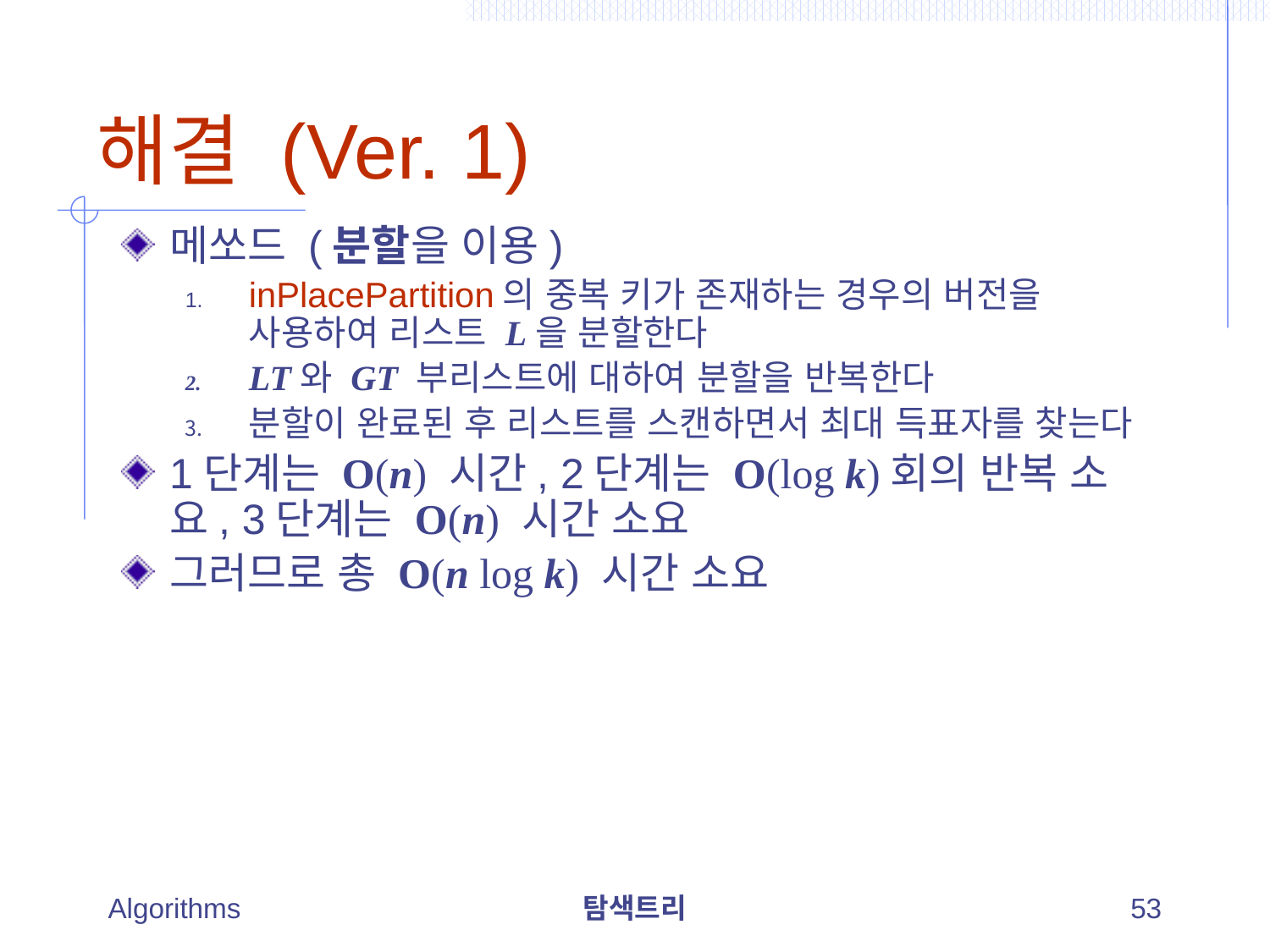

# 해결 (Ver. 1)
메쏘드 (분할을 이용)
inPlacePartition의 중복 키가 존재하는 경우의 버전을 사용하여 리스트 L을 분할한다
LT와 GT 부리스트에 대하여 분할을 반복한다
분할이 완료된 후 리스트를 스캔하면서 최대 득표자를 찾는다
1단계는 O(n) 시간, 2단계는 O(log k)회의 반복 소요, 3단계는 O(n) 시간 소요
그러므로 총 O(n log k) 시간 소요
Algorithms
탐색트리
53